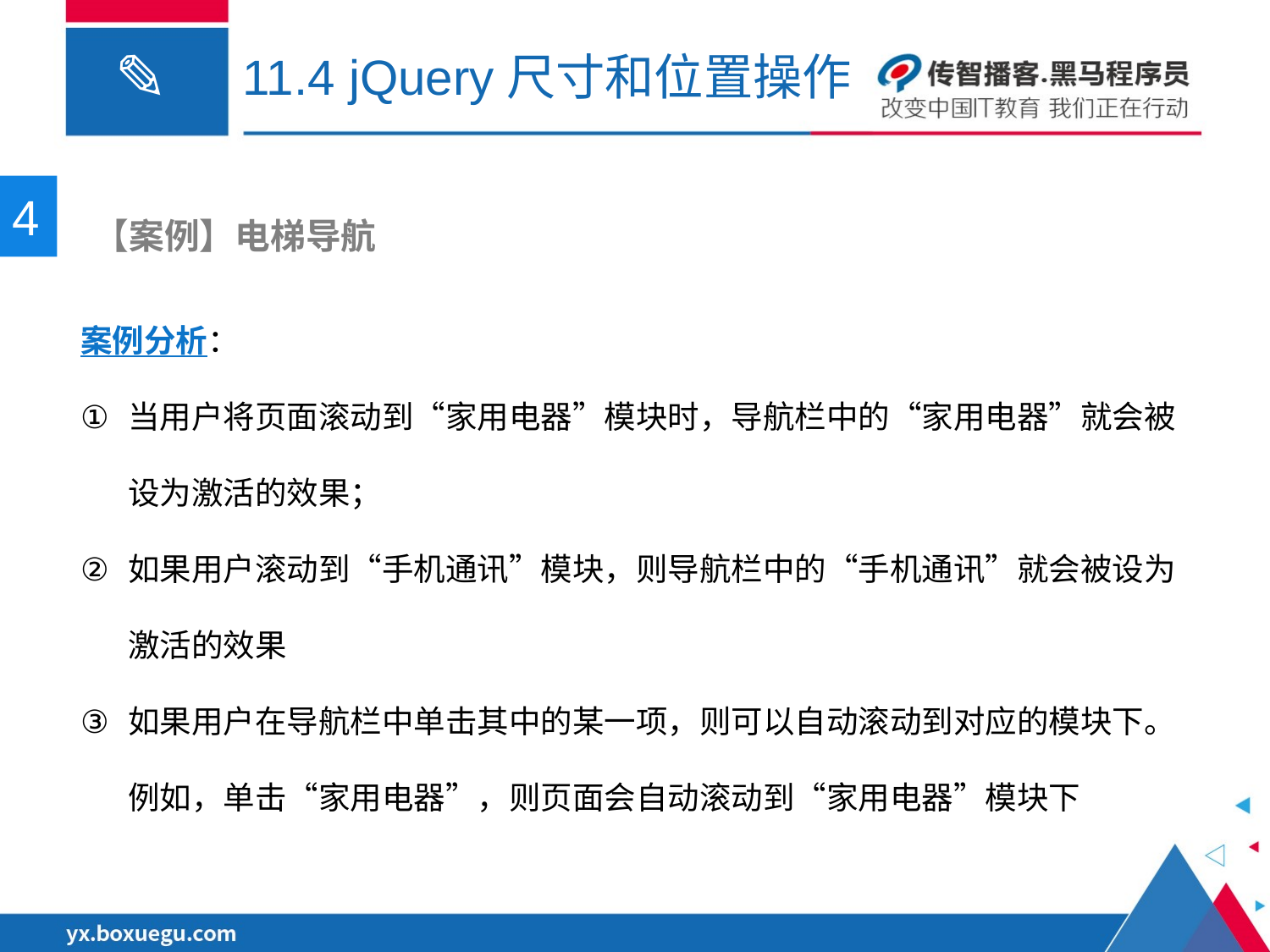

# 11.4 jQuery尺寸和位置操作

4
  【案例】电梯导航
案例分析：
当用户将页面滚动到“家用电器”模块时，导航栏中的“家用电器”就会被设为激活的效果；
如果用户滚动到“手机通讯”模块，则导航栏中的“手机通讯”就会被设为激活的效果
如果用户在导航栏中单击其中的某一项，则可以自动滚动到对应的模块下。例如，单击“家用电器”，则页面会自动滚动到“家用电器”模块下